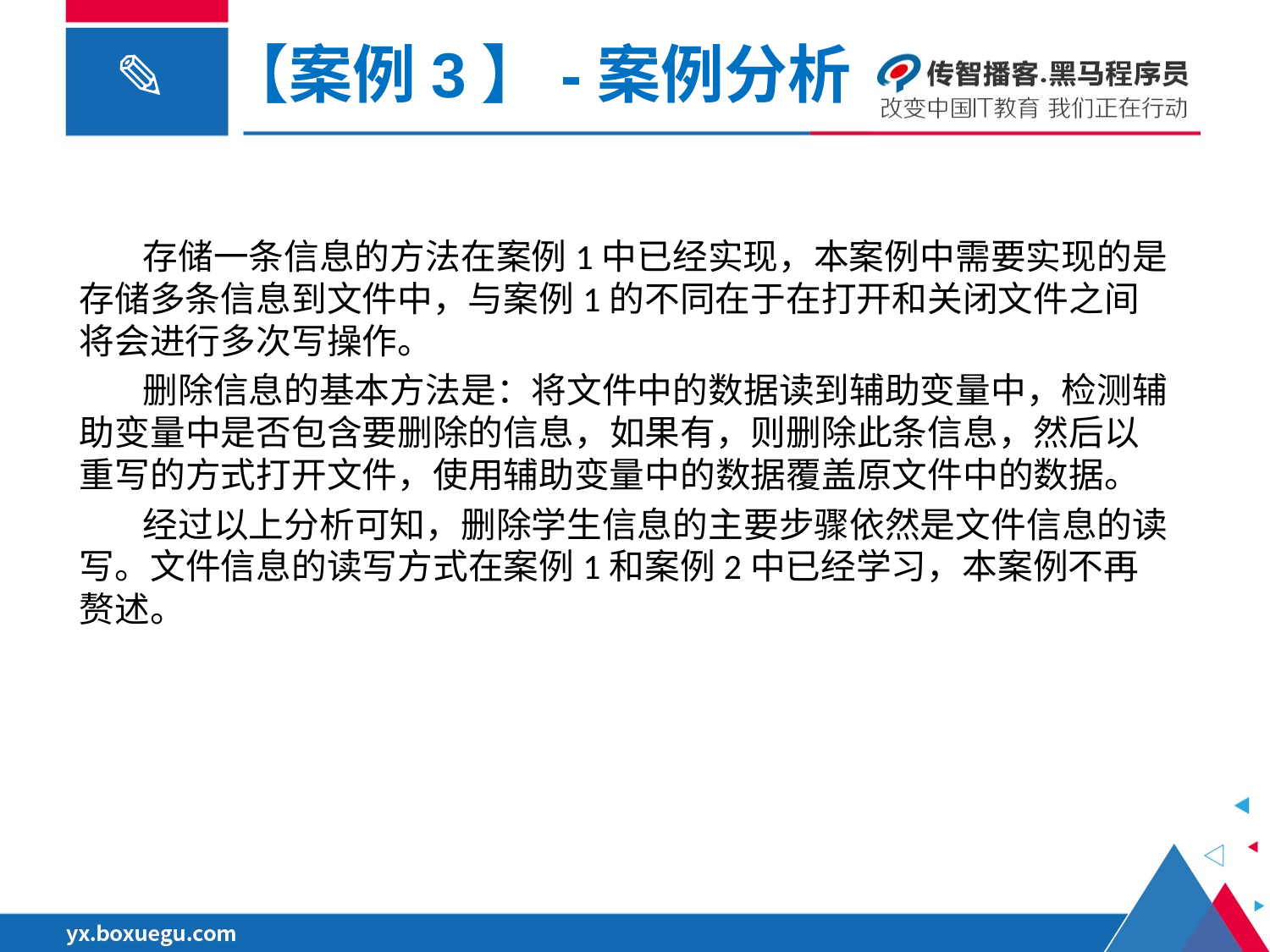

【案例3】-案例分析
       存储一条信息的方法在案例1中已经实现，本案例中需要实现的是存储多条信息到文件中，与案例1的不同在于在打开和关闭文件之间将会进行多次写操作。
       删除信息的基本方法是：将文件中的数据读到辅助变量中，检测辅助变量中是否包含要删除的信息，如果有，则删除此条信息，然后以重写的方式打开文件，使用辅助变量中的数据覆盖原文件中的数据。
       经过以上分析可知，删除学生信息的主要步骤依然是文件信息的读写。文件信息的读写方式在案例1和案例2中已经学习，本案例不再赘述。